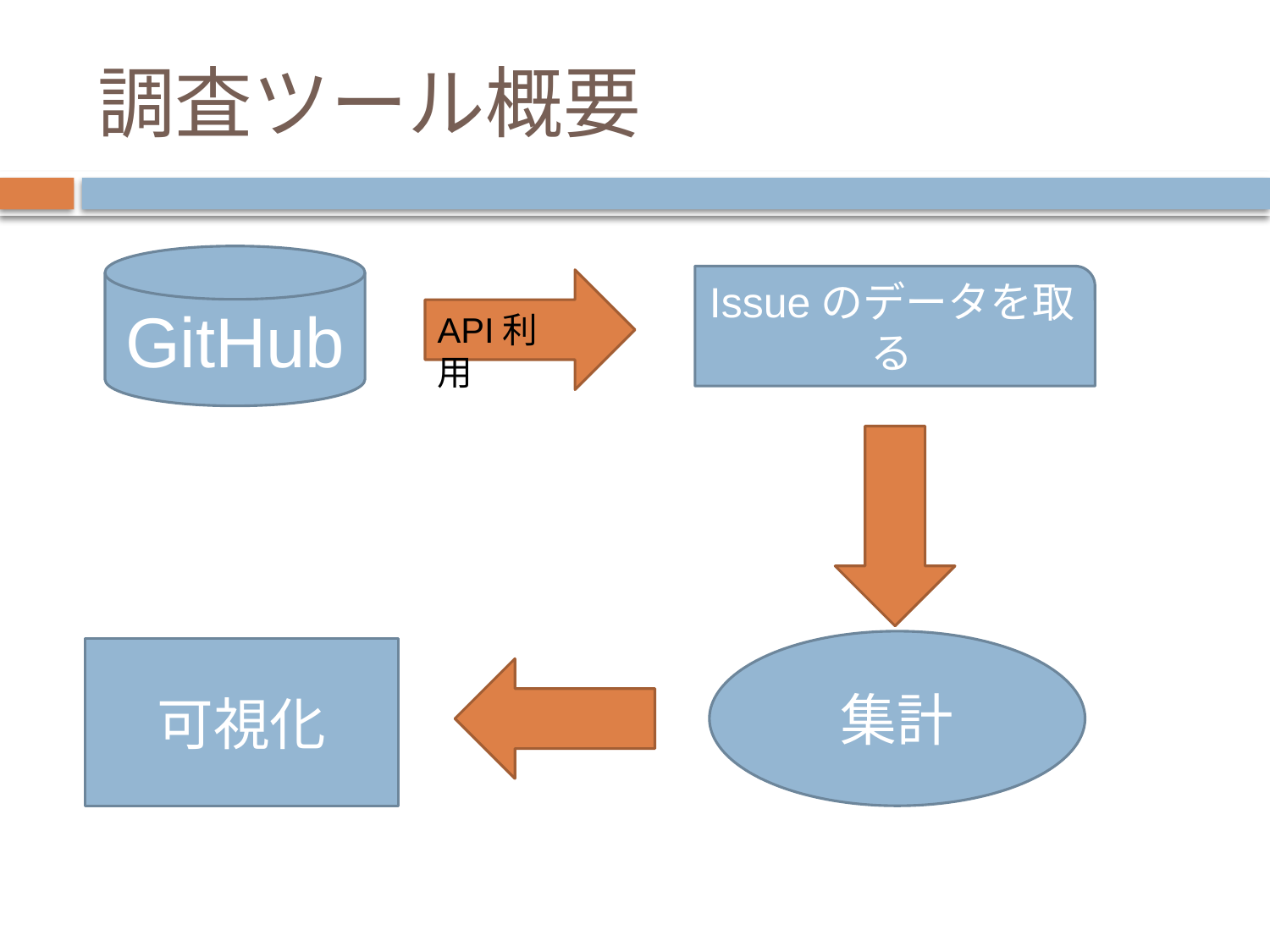

# 調査ツール概要

GitHub
Issueのデータを取る
API利用

集計
可視化